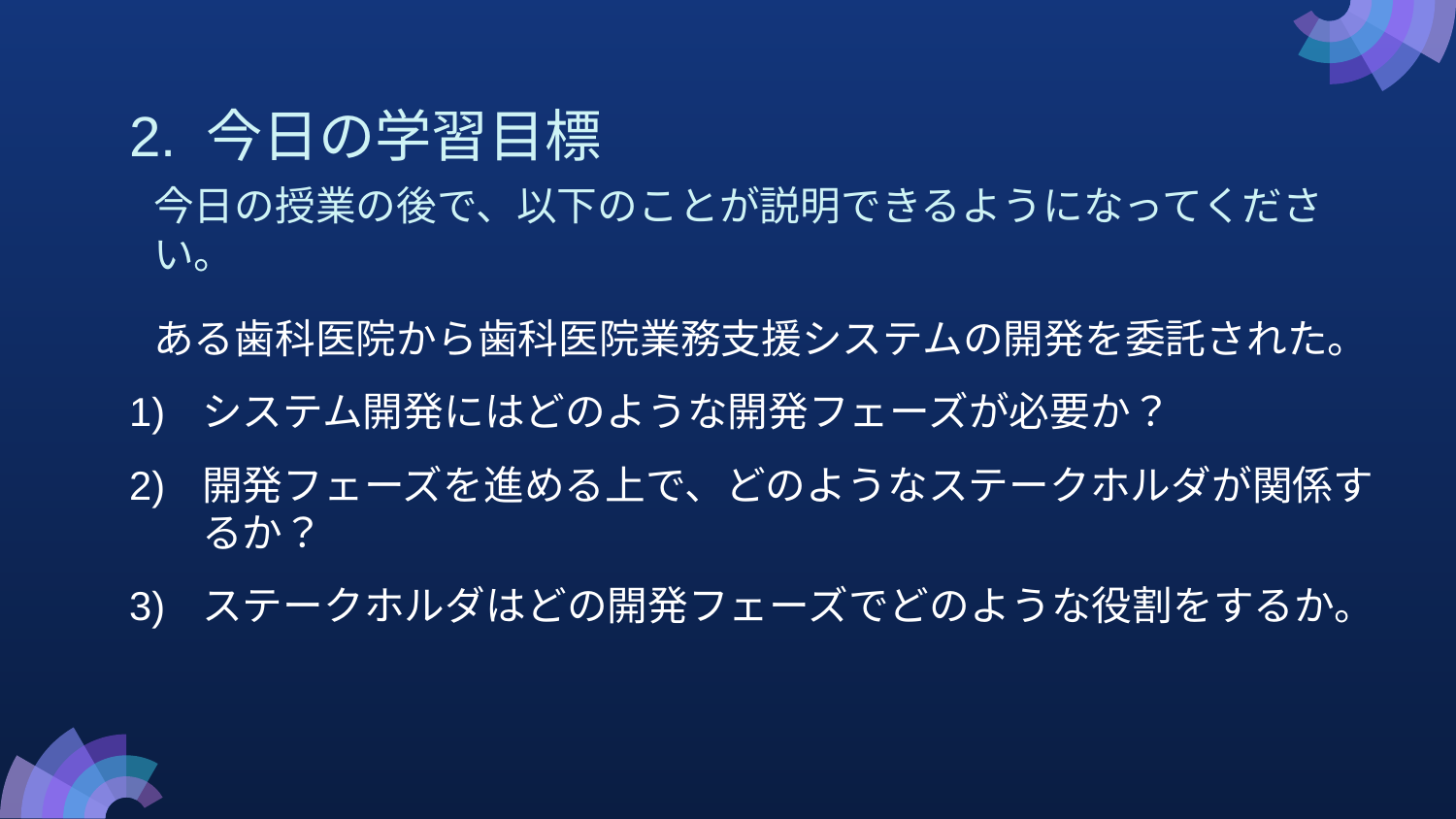

# 2. 今日の学習目標
今日の授業の後で、以下のことが説明できるようになってください。
ある歯科医院から歯科医院業務支援システムの開発を委託された。
システム開発にはどのような開発フェーズが必要か？
開発フェーズを進める上で、どのようなステークホルダが関係するか？
ステークホルダはどの開発フェーズでどのような役割をするか。